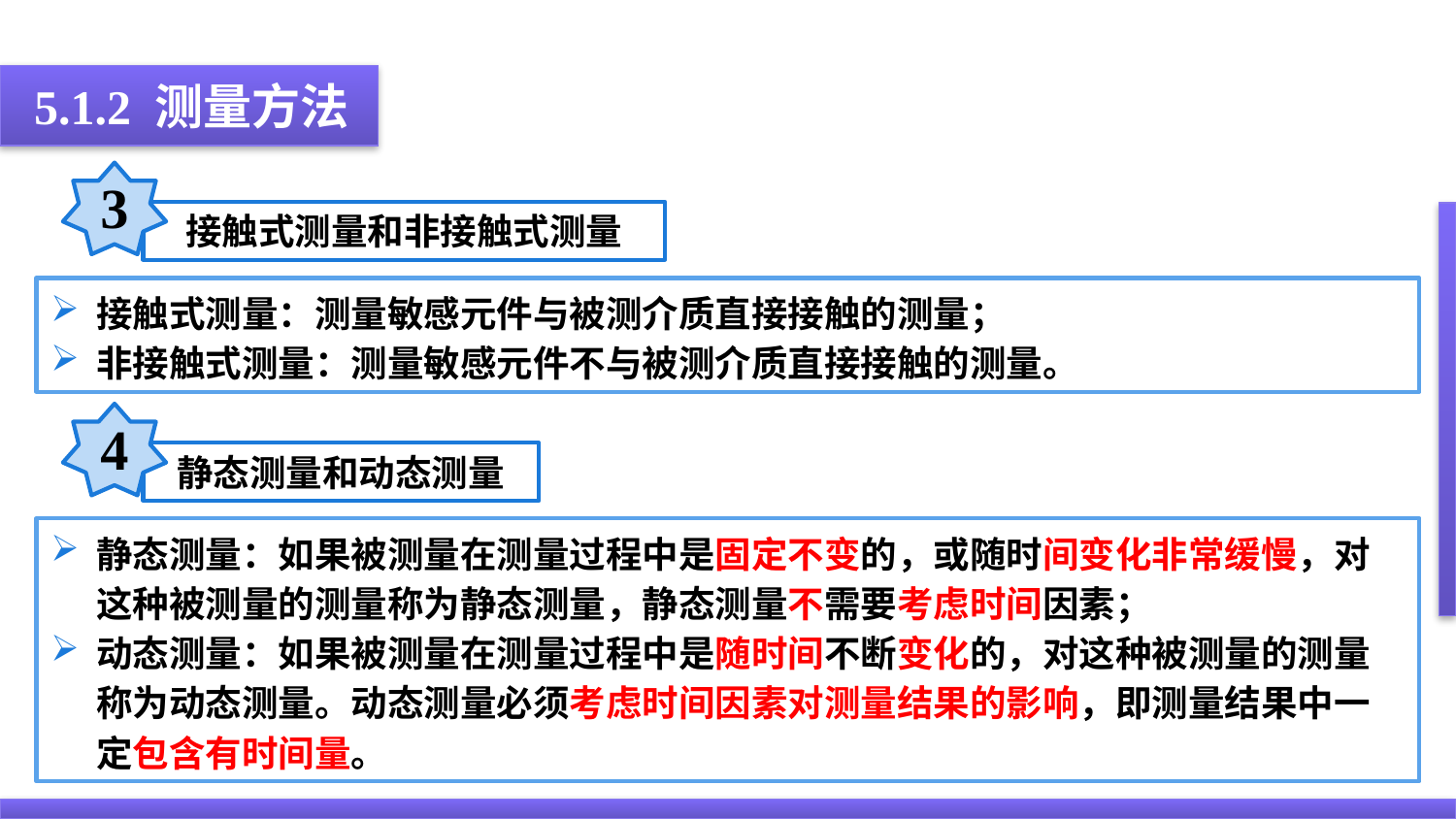

5.1.2 测量方法
3
接触式测量和非接触式测量
接触式测量：测量敏感元件与被测介质直接接触的测量；
非接触式测量：测量敏感元件不与被测介质直接接触的测量。
4
静态测量和动态测量
静态测量：如果被测量在测量过程中是固定不变的，或随时间变化非常缓慢，对这种被测量的测量称为静态测量，静态测量不需要考虑时间因素；
动态测量：如果被测量在测量过程中是随时间不断变化的，对这种被测量的测量称为动态测量。动态测量必须考虑时间因素对测量结果的影响，即测量结果中一定包含有时间量。